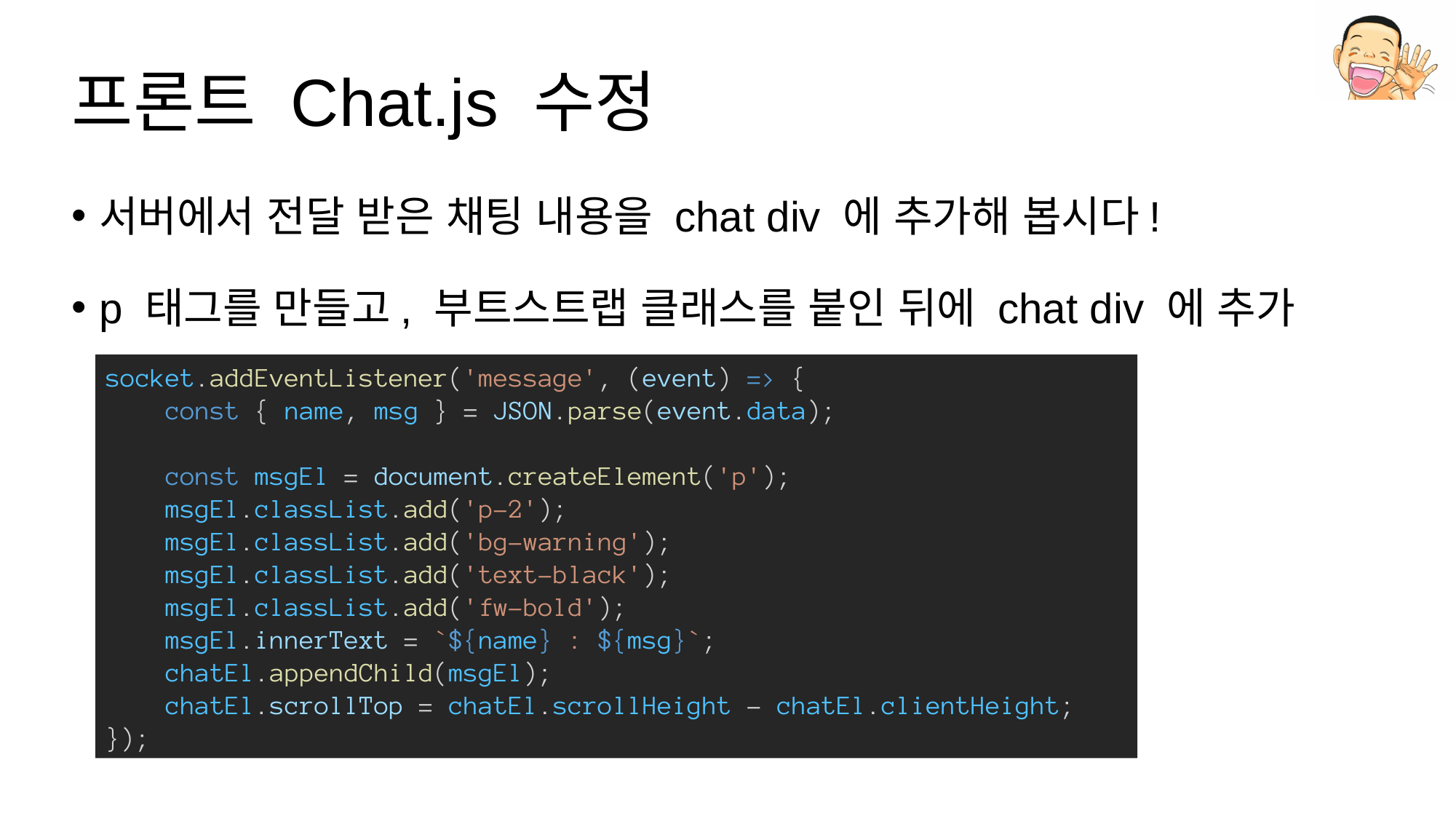

# 프론트 Chat.js 수정
서버에서 전달 받은 채팅 내용을 chat div 에 추가해 봅시다!
p 태그를 만들고, 부트스트랩 클래스를 붙인 뒤에 chat div 에 추가

socket.addEventListener('message', (event) => {
    const { name, msg } = JSON.parse(event.data);
    const msgEl = document.createElement('p');
    msgEl.classList.add('p-2');
    msgEl.classList.add('bg-warning');
    msgEl.classList.add('text-black');
    msgEl.classList.add('fw-bold');
    msgEl.innerText = `${name} : ${msg}`;
    chatEl.appendChild(msgEl);
    chatEl.scrollTop = chatEl.scrollHeight - chatEl.clientHeight;
});